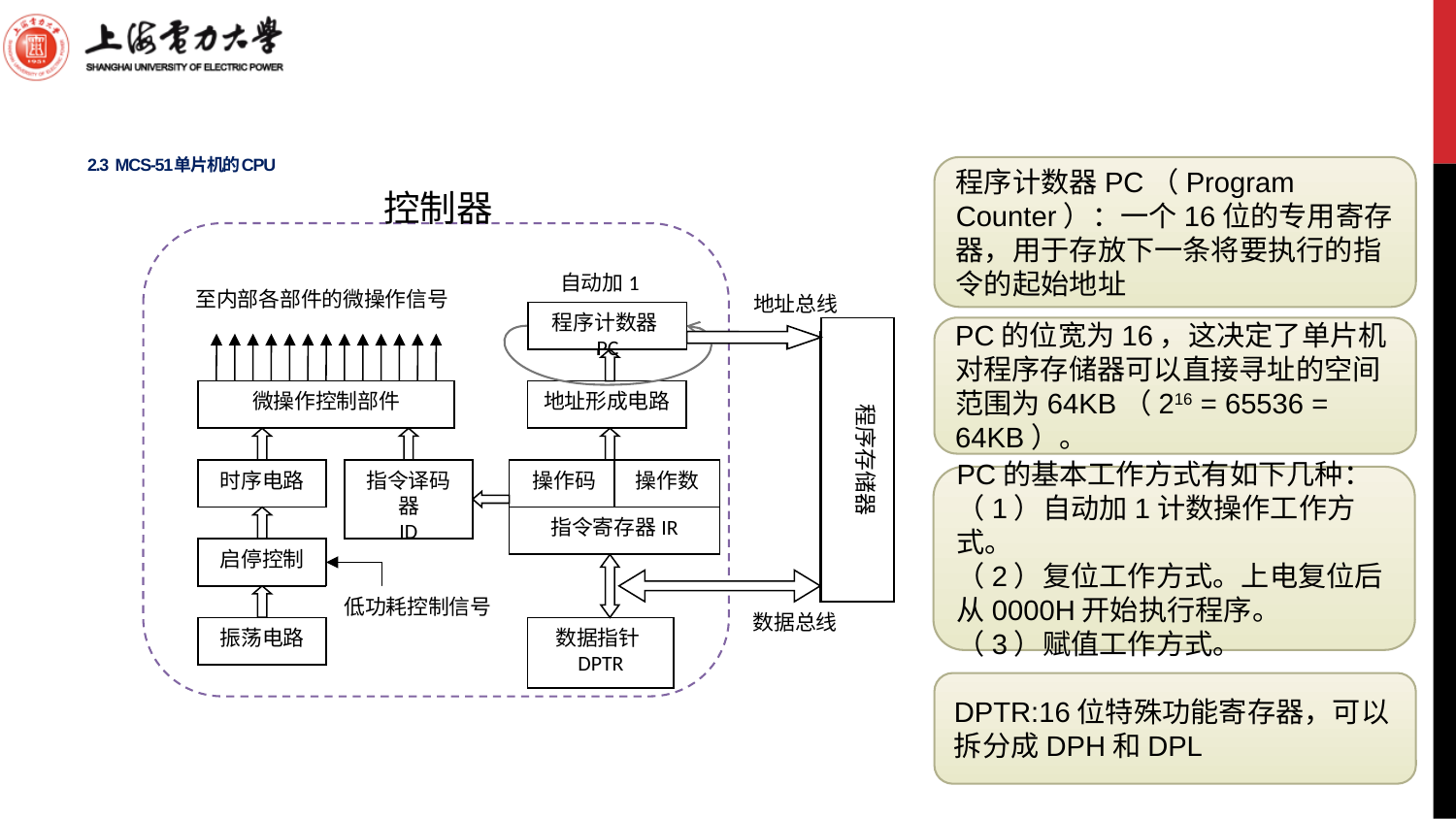

# 2.3  MCS-51单片机的CPU
程序计数器PC（Program  Counter）：一个16位的专用寄存器，用于存放下一条将要执行的指令的起始地址
控制器

自动加1
至内部各部件的微操作信号
地址总线
地址总线
程序计数器PC
程序计数器PC
PC的位宽为16，这决定了单片机对程序存储器可以直接寻址的空间范围为64KB（216 = 65536 = 64KB）。
程序存储器
程序存储器

微操作控制部件
地址形成电路

时序电路
指令译码器
ID
操作码
操作数
PC的基本工作方式有如下几种：
（1）自动加1计数操作工作方式。
（2）复位工作方式。上电复位后从0000H开始执行程序。
（3）赋值工作方式。

启停控制

低功耗控制信号

振荡电路
指令寄存器IR

数据总线
数据指针DPTR
DPTR:16位特殊功能寄存器，可以拆分成DPH和DPL